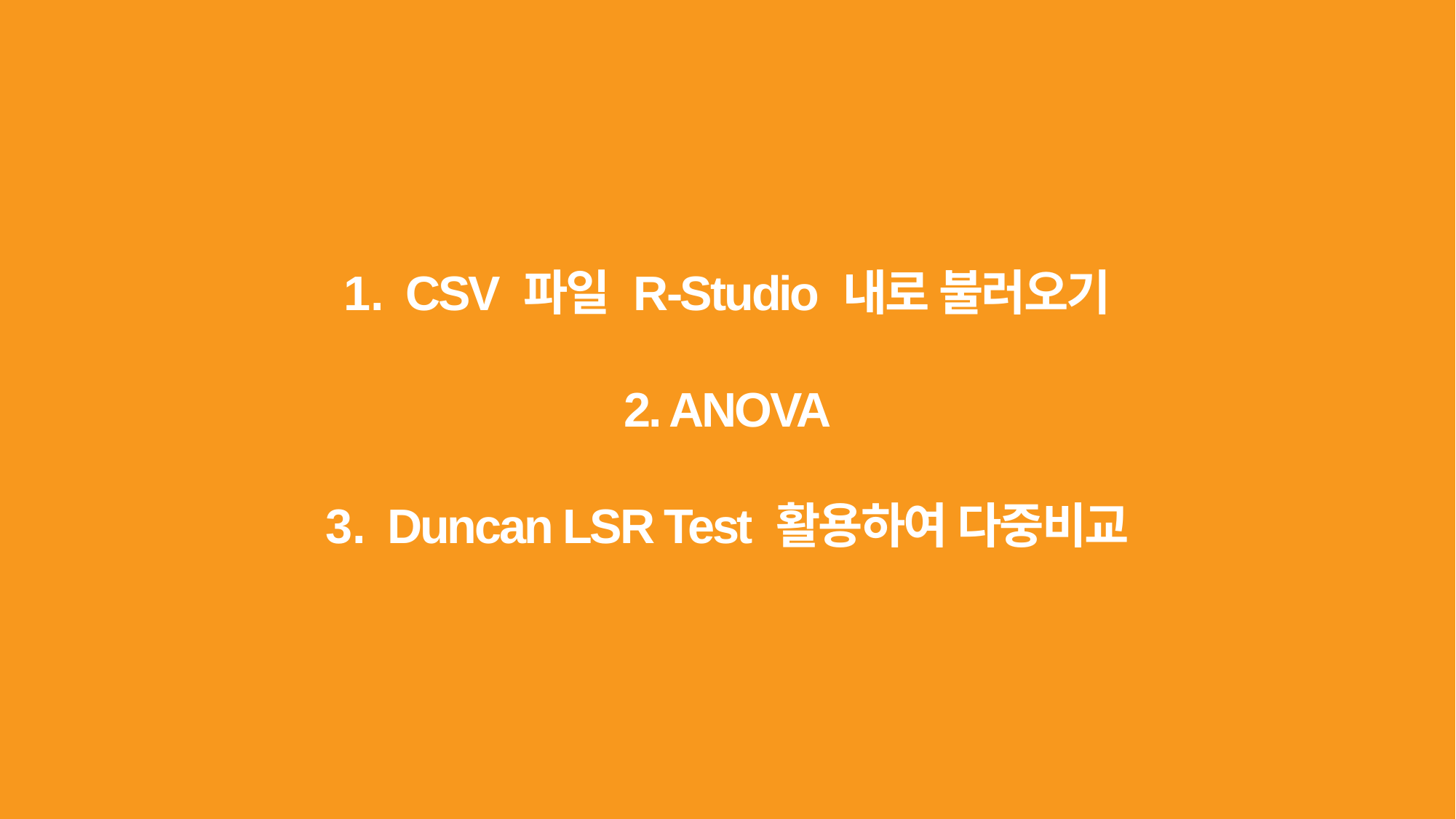

CSV 파일 R-Studio 내로 불러오기

2. ANOVA

Duncan LSR Test 활용하여 다중비교